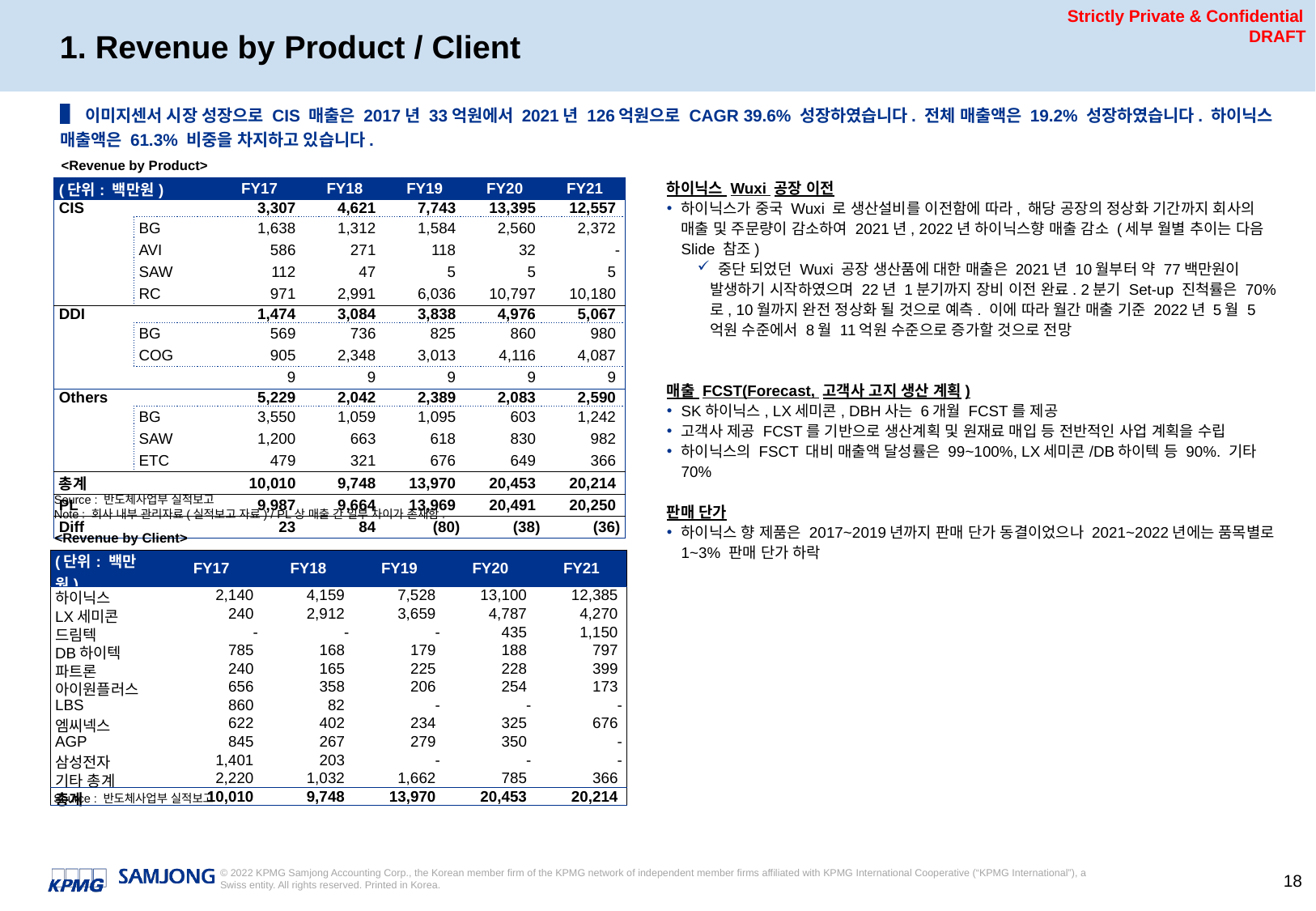

# 1. Revenue by Product / Client
▌이미지센서 시장 성장으로 CIS 매출은 2017년 33억원에서 2021년 126억원으로 CAGR 39.6% 성장하였습니다. 전체 매출액은 19.2% 성장하였습니다. 하이닉스 매출액은 61.3% 비중을 차지하고 있습니다.
<Revenue by Product>
하이닉스 Wuxi 공장 이전
하이닉스가 중국 Wuxi 로 생산설비를 이전함에 따라, 해당 공장의 정상화 기간까지 회사의 매출 및 주문량이 감소하여 2021년, 2022년 하이닉스향 매출 감소 (세부 월별 추이는 다음 Slide 참조)
 중단 되었던 Wuxi 공장 생산품에 대한 매출은 2021년 10월부터 약 77백만원이 발생하기 시작하였으며 22년 1분기까지 장비 이전 완료. 2분기 Set-up 진척률은 70%로, 10월까지 완전 정상화 될 것으로 예측. 이에 따라 월간 매출 기준 2022년 5월 5억원 수준에서 8월 11억원 수준으로 증가할 것으로 전망

매출 FCST(Forecast, 고객사 고지 생산 계획)
SK하이닉스, LX세미콘, DBH사는 6개월 FCST를 제공
고객사 제공 FCST를 기반으로 생산계획 및 원재료 매입 등 전반적인 사업 계획을 수립
하이닉스의 FSCT 대비 매출액 달성률은 99~100%, LX세미콘/DB하이텍 등 90%. 기타 70%

판매 단가
하이닉스 향 제품은 2017~2019년까지 판매 단가 동결이었으나 2021~2022년에는 품목별로 1~3% 판매 단가 하락
| (단위: 백만원) |  | FY17 | FY18 | FY19 | FY20 | FY21 |
| --- | --- | --- | --- | --- | --- | --- |
| CIS |  | 3,307 | 4,621 | 7,743 | 13,395 | 12,557 |
|  | BG | 1,638 | 1,312 | 1,584 | 2,560 | 2,372 |
|  | AVI | 586 | 271 | 118 | 32 | - |
|  | SAW | 112 | 47 | 5 | 5 | 5 |
|  | RC | 971 | 2,991 | 6,036 | 10,797 | 10,180 |
| DDI |  | 1,474 | 3,084 | 3,838 | 4,976 | 5,067 |
|  | BG | 569 | 736 | 825 | 860 | 980 |
|  | COG | 905 | 2,348 | 3,013 | 4,116 | 4,087 |
|  |  | 9 | 9 | 9 | 9 | 9 |
| Others |  | 5,229 | 2,042 | 2,389 | 2,083 | 2,590 |
|  | BG | 3,550 | 1,059 | 1,095 | 603 | 1,242 |
|  | SAW | 1,200 | 663 | 618 | 830 | 982 |
|  | ETC | 479 | 321 | 676 | 649 | 366 |
| 총계 |  | 10,010 | 9,748 | 13,970 | 20,453 | 20,214 |
| PL |  | 9,987 | 9,664 | 13,969 | 20,491 | 20,250 |
| Diff |  | 23 | 84 | (80) | (38) | (36) |
Source : 반도체사업부 실적보고
Note : 회사 내부 관리자료(실적보고 자료) / PL상 매출 간 일부 차이가 존재함.
<Revenue by Client>
| (단위: 백만원) | FY17 | FY18 | FY19 | FY20 | FY21 |
| --- | --- | --- | --- | --- | --- |
| 하이닉스 | 2,140 | 4,159 | 7,528 | 13,100 | 12,385 |
| LX세미콘 | 240 | 2,912 | 3,659 | 4,787 | 4,270 |
| 드림텍 | - | - | - | 435 | 1,150 |
| DB하이텍 | 785 | 168 | 179 | 188 | 797 |
| 파트론 | 240 | 165 | 225 | 228 | 399 |
| 아이원플러스 | 656 | 358 | 206 | 254 | 173 |
| LBS | 860 | 82 | - | - | - |
| 엠씨넥스 | 622 | 402 | 234 | 325 | 676 |
| AGP | 845 | 267 | 279 | 350 | - |
| 삼성전자 | 1,401 | 203 | - | - | - |
| 기타 총계 | 2,220 | 1,032 | 1,662 | 785 | 366 |
| 총계 | 10,010 | 9,748 | 13,970 | 20,453 | 20,214 |
Source : 반도체사업부 실적보고